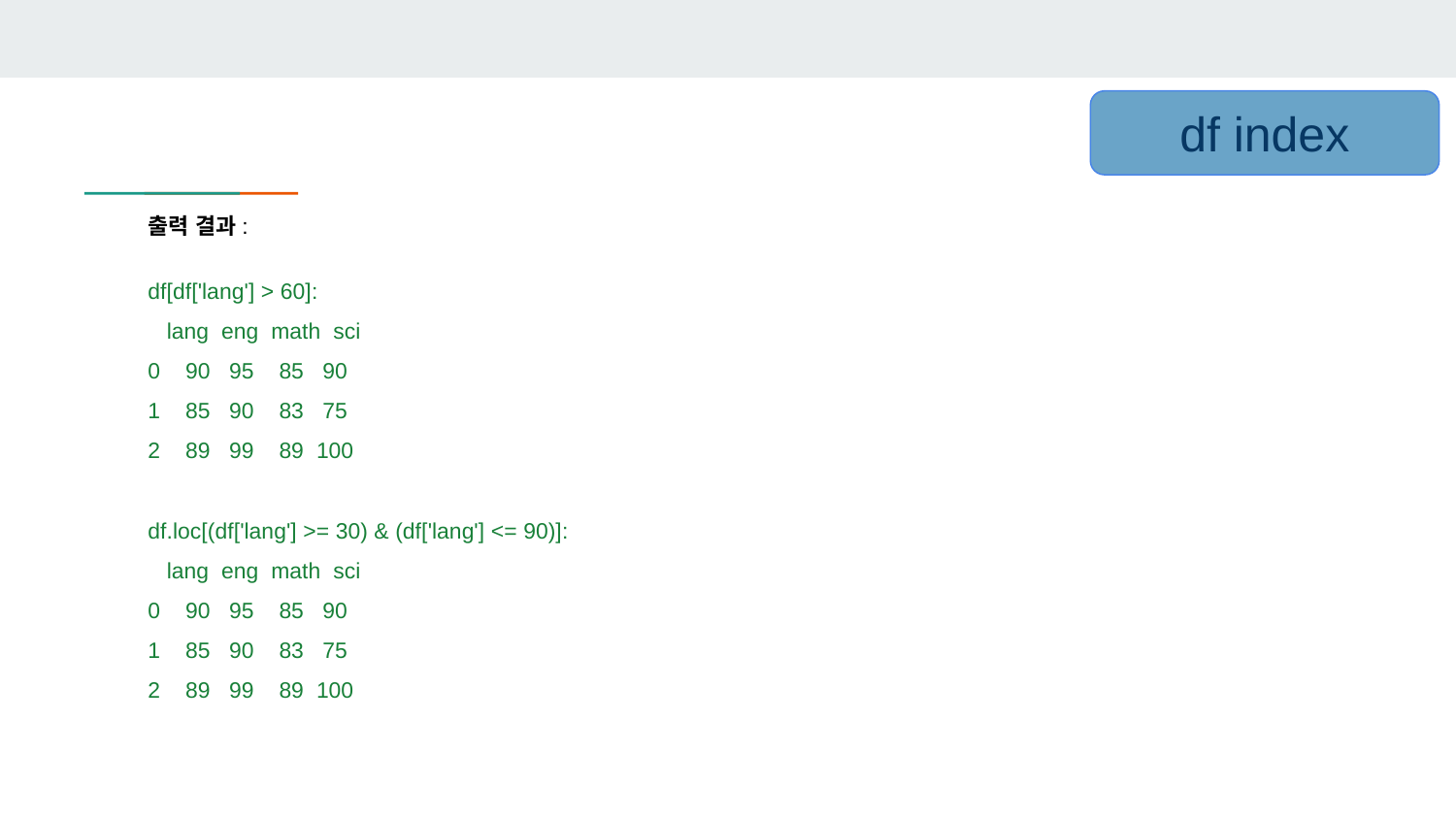

df index
출력 결과:
df[df['lang'] > 60]:
   lang  eng  math  sci
0    90   95    85   90
1    85   90    83   75
2    89   99    89  100

df.loc[(df['lang'] >= 30) & (df['lang'] <= 90)]:
   lang  eng  math  sci
0    90   95    85   90
1    85   90    83   75
2    89   99    89  100